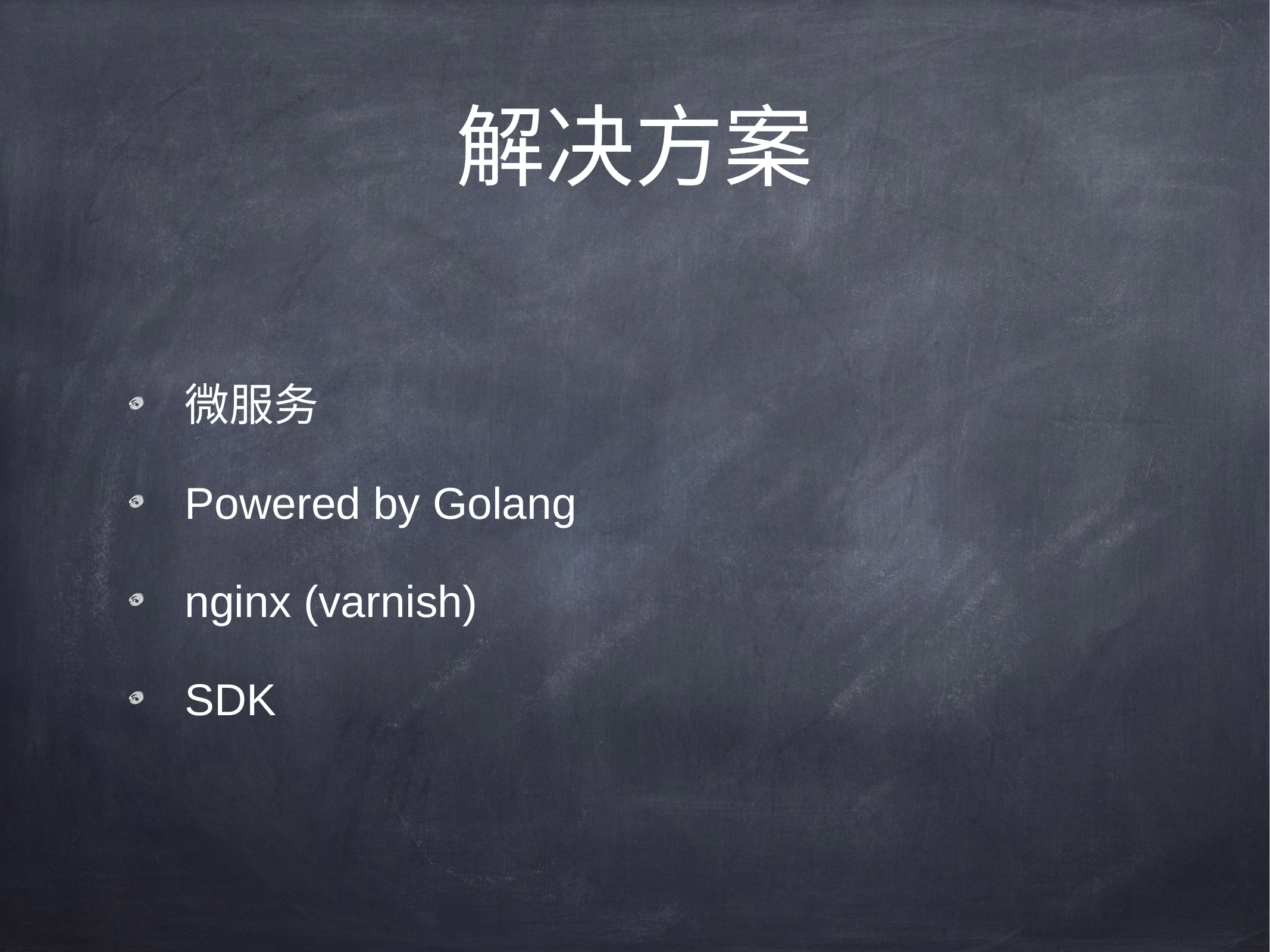

# 解决方案
微服务
Powered by Golang
nginx (varnish)
SDK